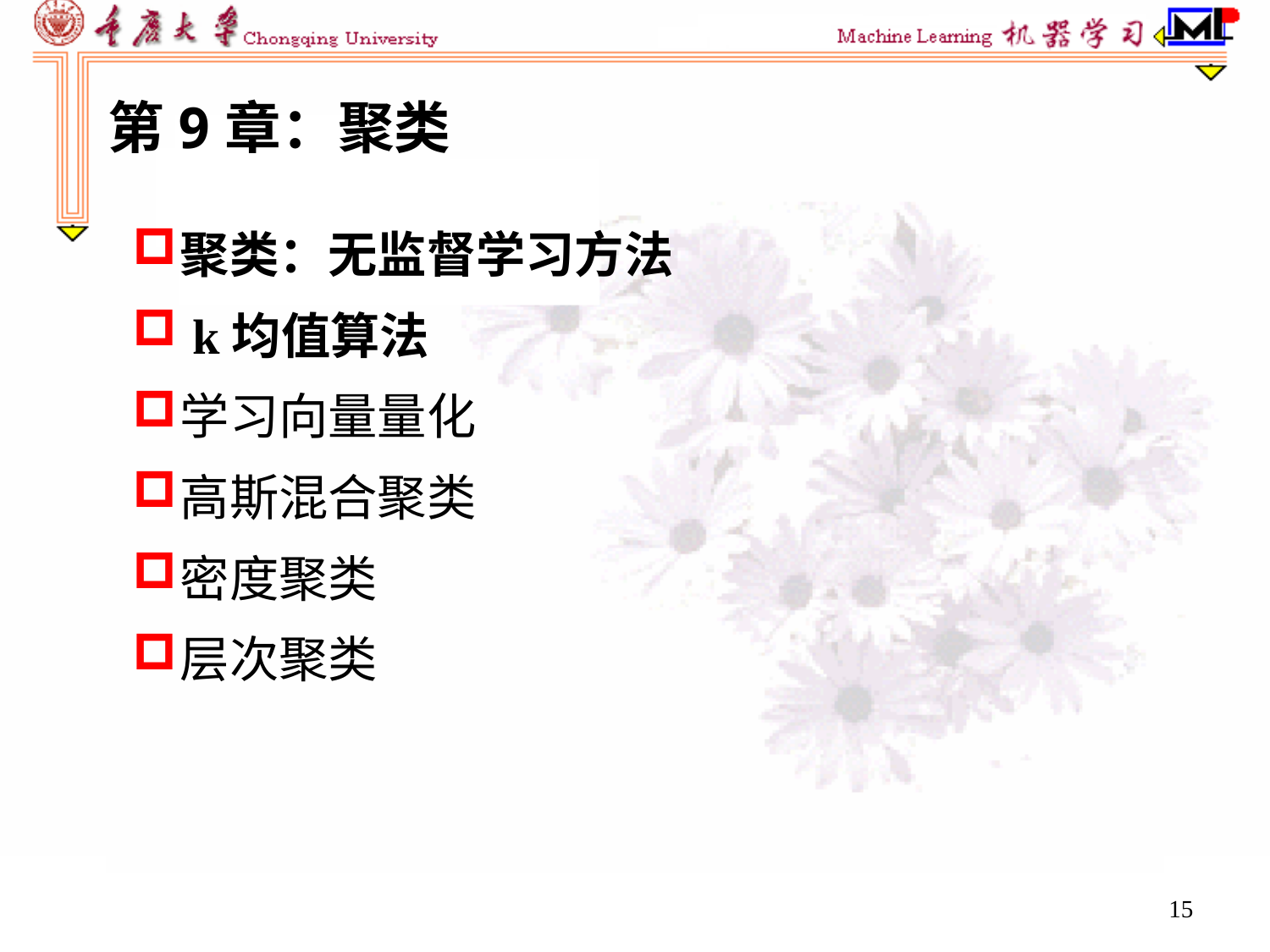

第9章：聚类

聚类：无监督学习方法
 k均值算法
学习向量量化
高斯混合聚类
密度聚类
层次聚类

15